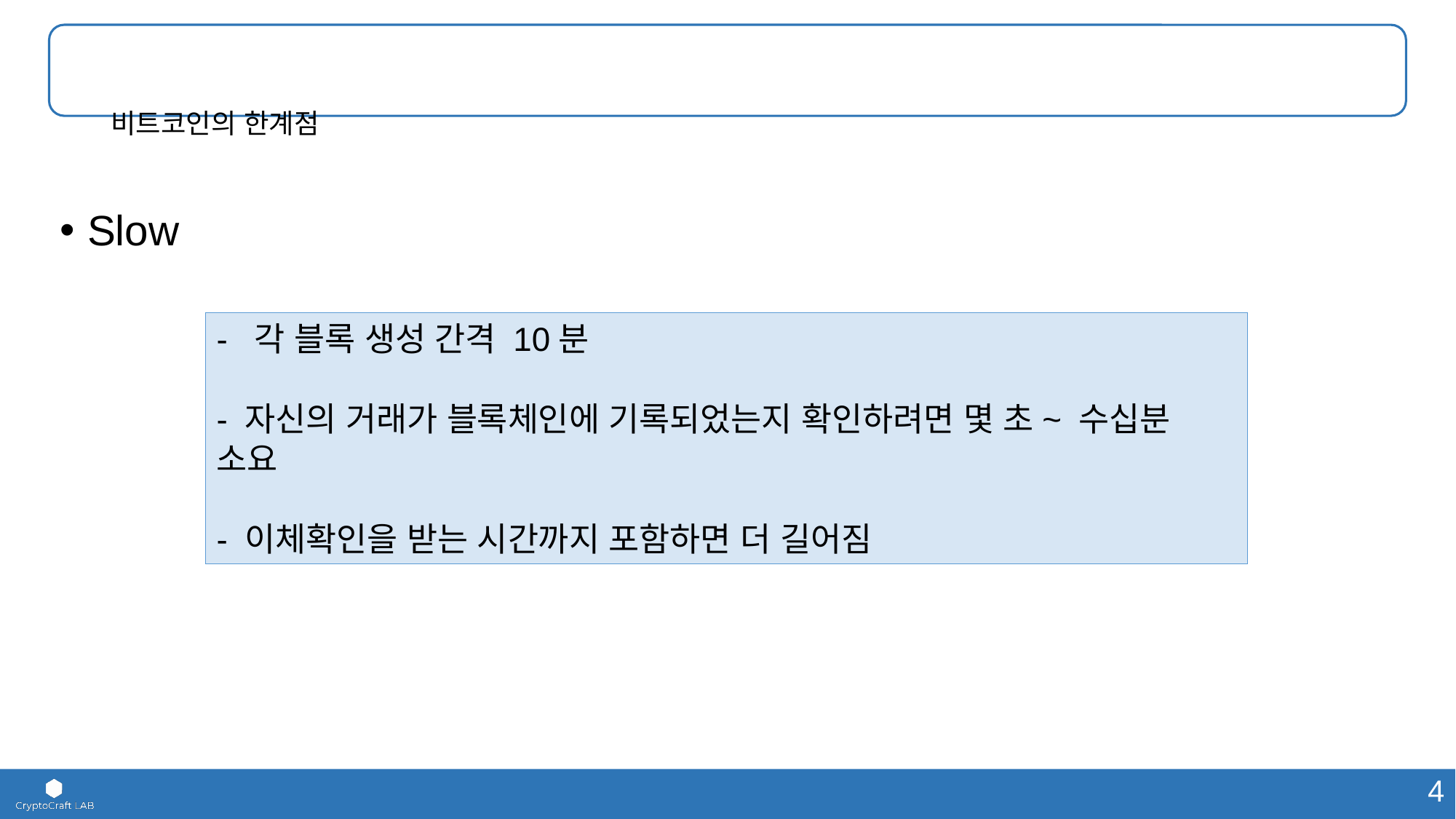

# 비트코인의 한계점

Slow

-  각 블록 생성 간격 10분

- 자신의 거래가 블록체인에 기록되었는지 확인하려면 몇 초~ 수십분 소요

- 이체확인을 받는 시간까지 포함하면 더 길어짐